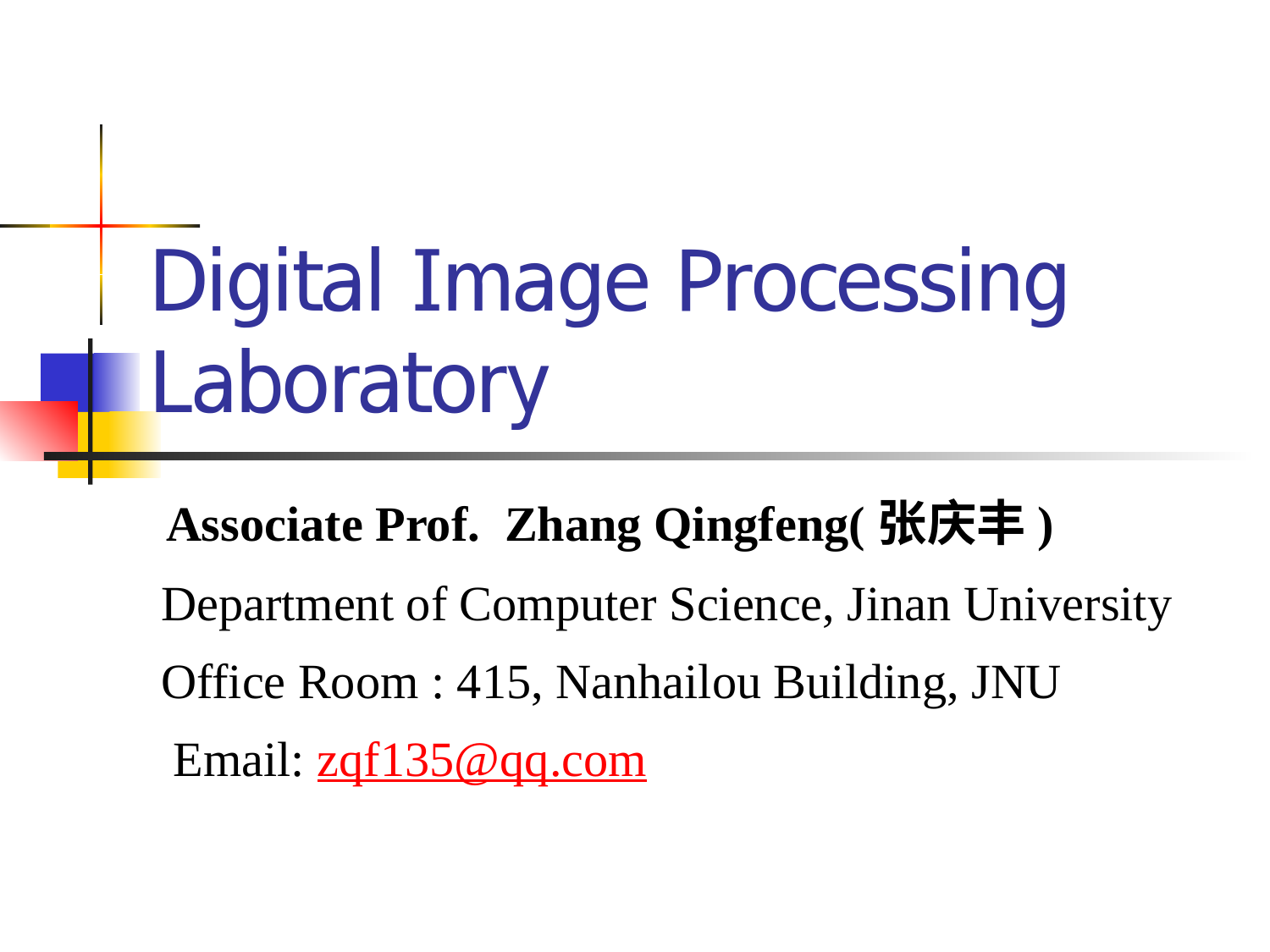

# Digital Image Processing Laboratory
     Associate Prof.  Zhang Qingfeng(张庆丰)
      Department of Computer Science, Jinan University
      Office Room : 415, Nanhailou Building, JNU
       Email: zqf135@qq.com